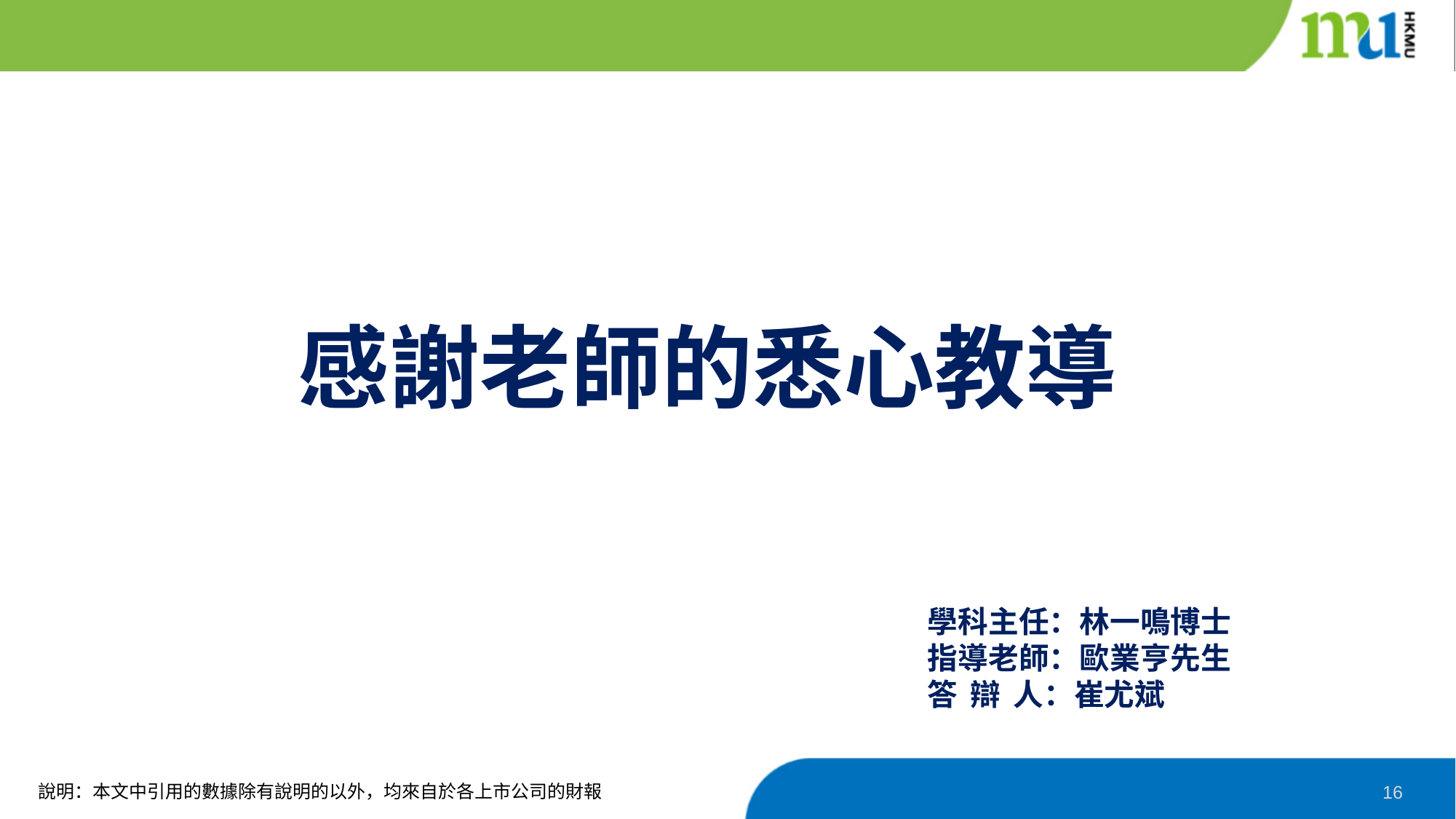

感謝老師的悉心教導

學科主任：林一鳴博士
指導老師：歐業亨先生
答  辯  人：崔尤斌

說明：本文中引用的數據除有說明的以外，均來自於各上市公司的財報